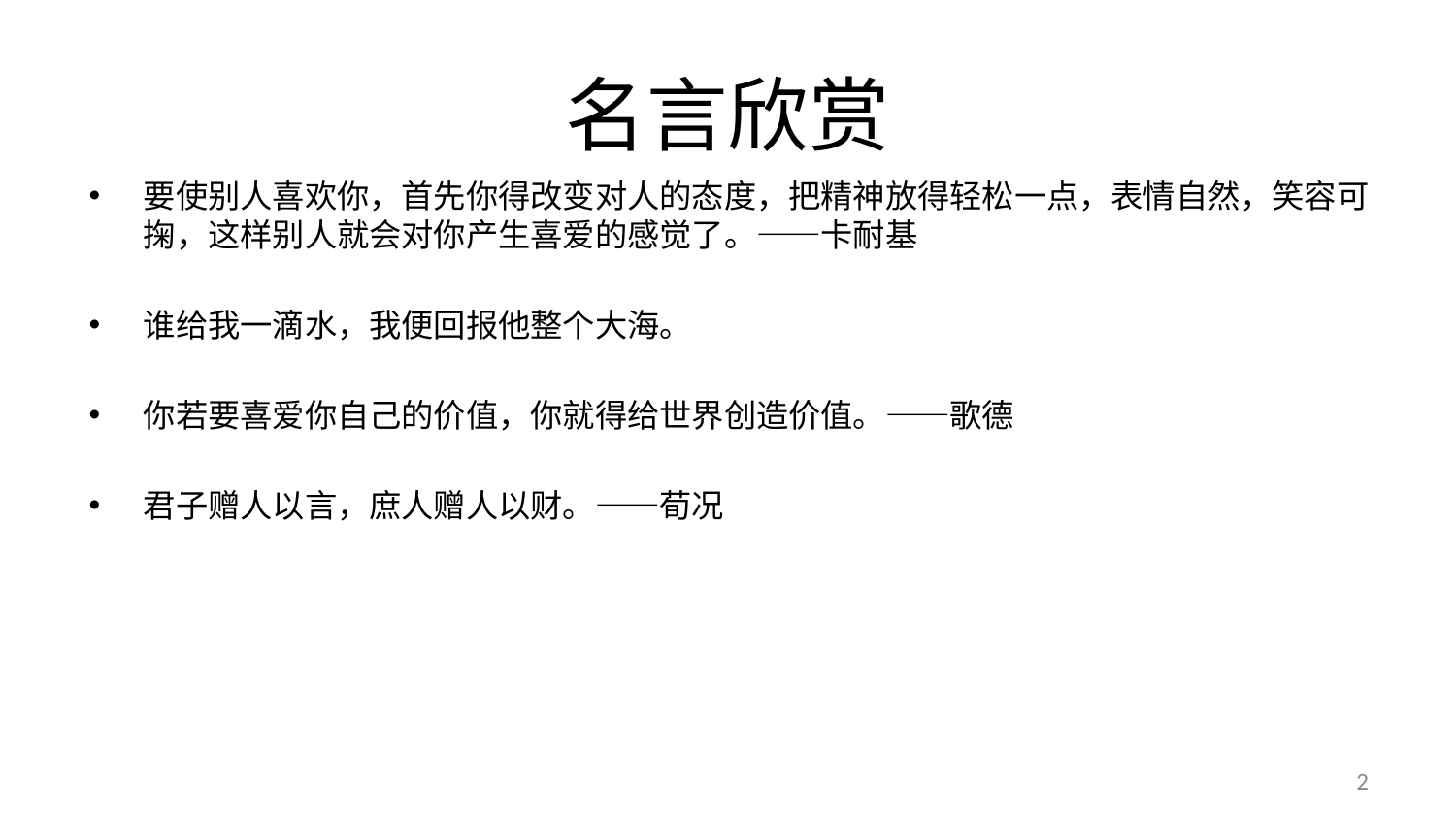

# 名言欣赏
要使别人喜欢你，首先你得改变对人的态度，把精神放得轻松一点，表情自然，笑容可掬，这样别人就会对你产生喜爱的感觉了。——卡耐基

谁给我一滴水，我便回报他整个大海。

你若要喜爱你自己的价值，你就得给世界创造价值。——歌德

君子赠人以言，庶人赠人以财。——荀况
2